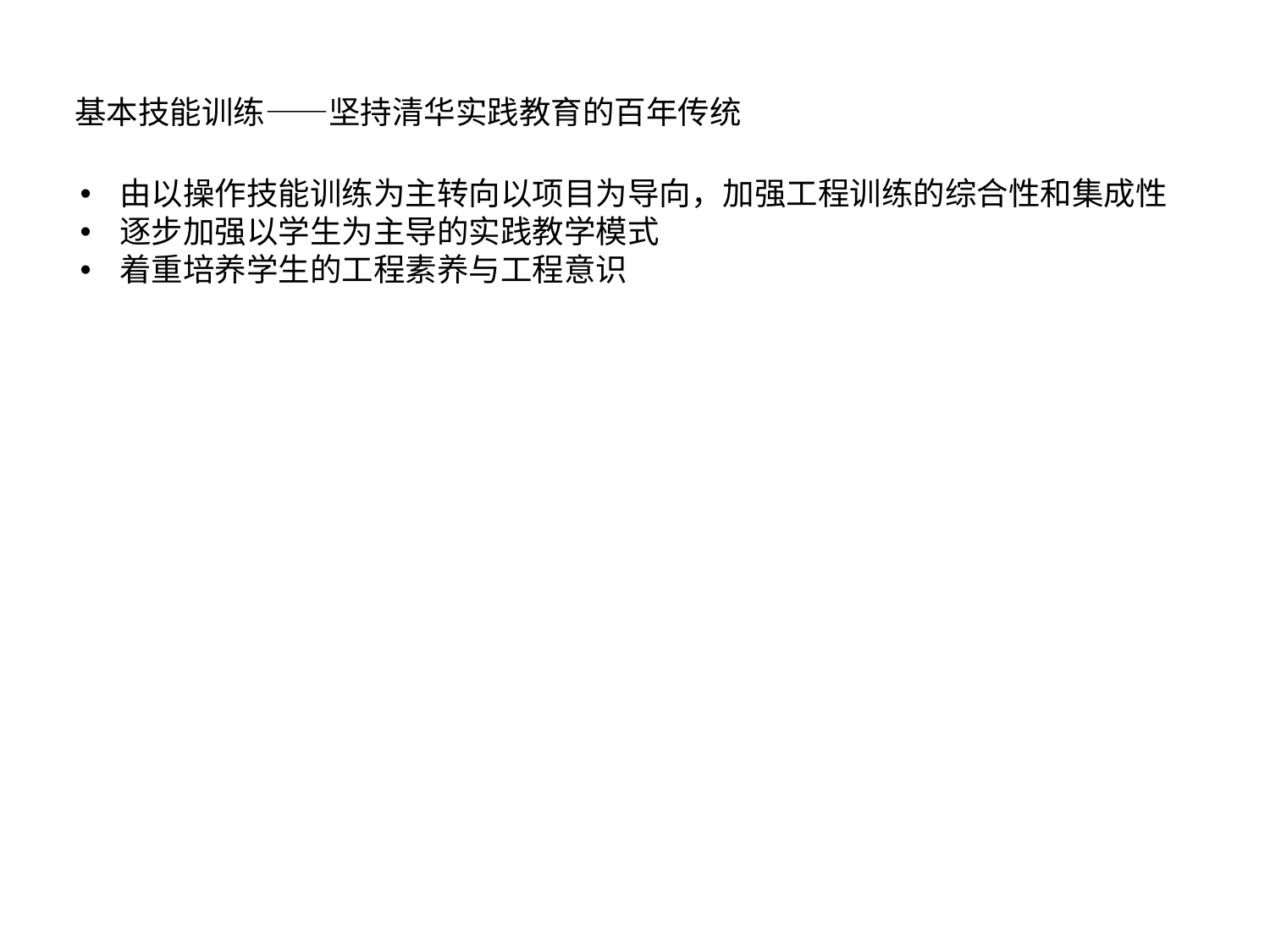

基本技能训练——坚持清华实践教育的百年传统
由以操作技能训练为主转向以项目为导向，加强工程训练的综合性和集成性
逐步加强以学生为主导的实践教学模式
着重培养学生的工程素养与工程意识